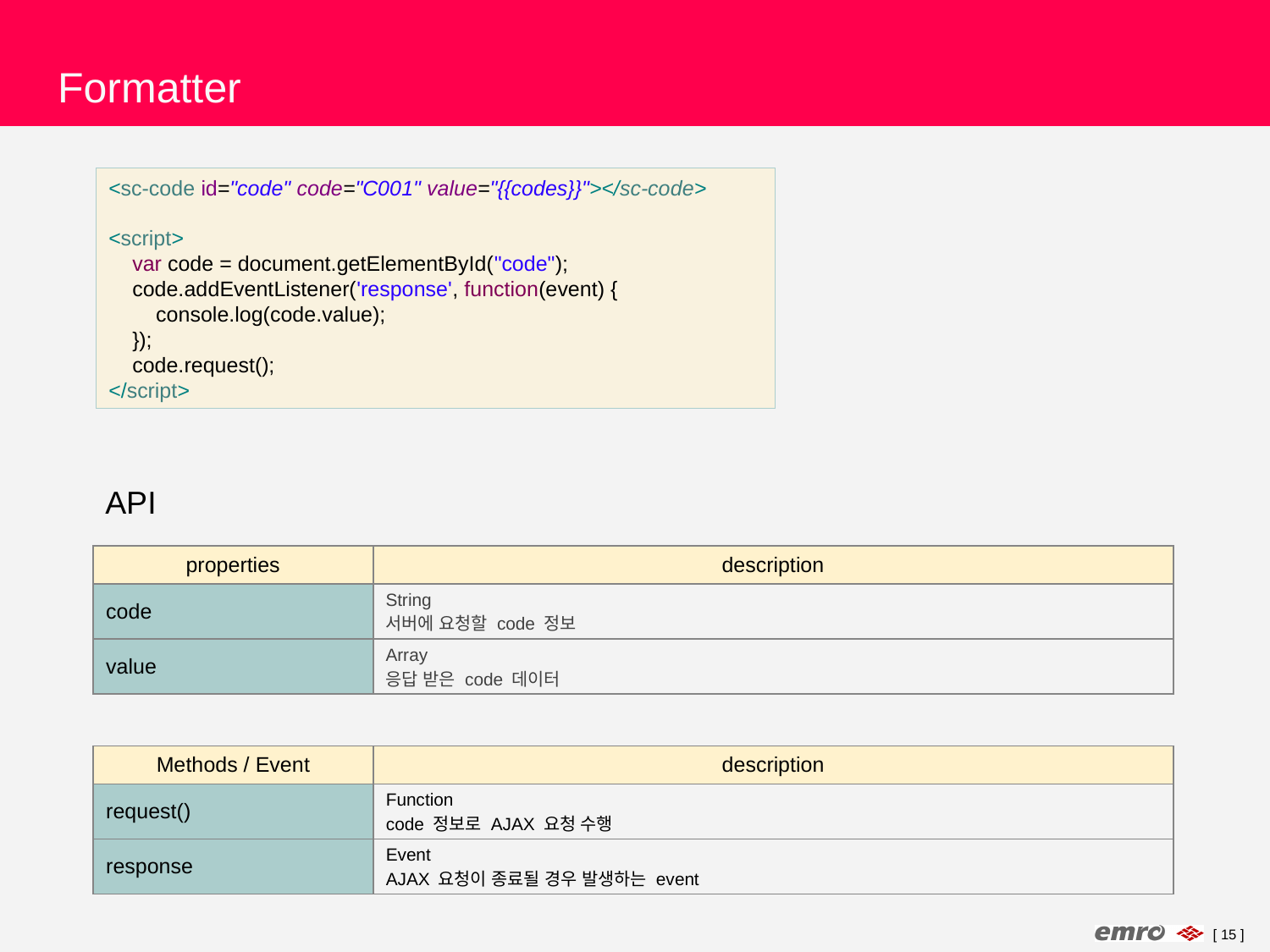

Formatter
<sc-code id="code" code="C001" value="{{codes}}"></sc-code>

<script>
    var code = document.getElementById("code");
    code.addEventListener('response', function(event) {
        console.log(code.value);
    });
    code.request();
</script>
API
| properties | description |
| --- | --- |
| code | String 서버에 요청할 code 정보 |
| value | Array 응답 받은 code 데이터 |
| Methods / Event | description |
| --- | --- |
| request() | Function code 정보로 AJAX 요청 수행 |
| response | Event AJAX 요청이 종료될 경우 발생하는 event |